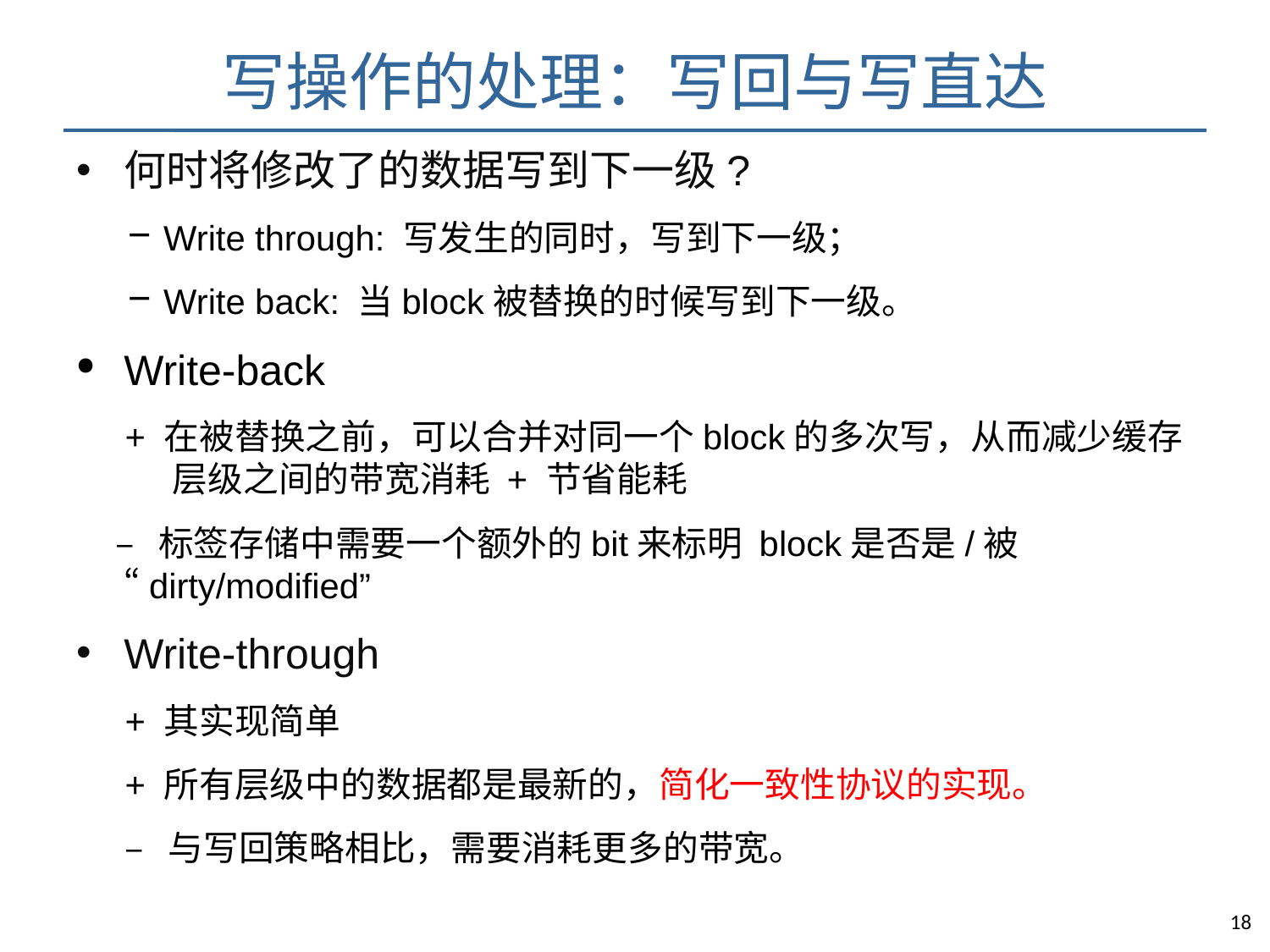

# 写操作的处理：写回与写直达
何时将修改了的数据写到下一级?
Write through: 写发生的同时，写到下一级；
Write back: 当block被替换的时候写到下一级。
Write-back
+ 在被替换之前，可以合并对同一个block的多次写，从而减少缓存层级之间的带宽消耗 + 节省能耗
     –  标签存储中需要一个额外的bit来标明 block是否是/被 “dirty/modified”
Write-through
+ 其实现简单
+ 所有层级中的数据都是最新的，简化一致性协议的实现。
–  与写回策略相比，需要消耗更多的带宽。
18